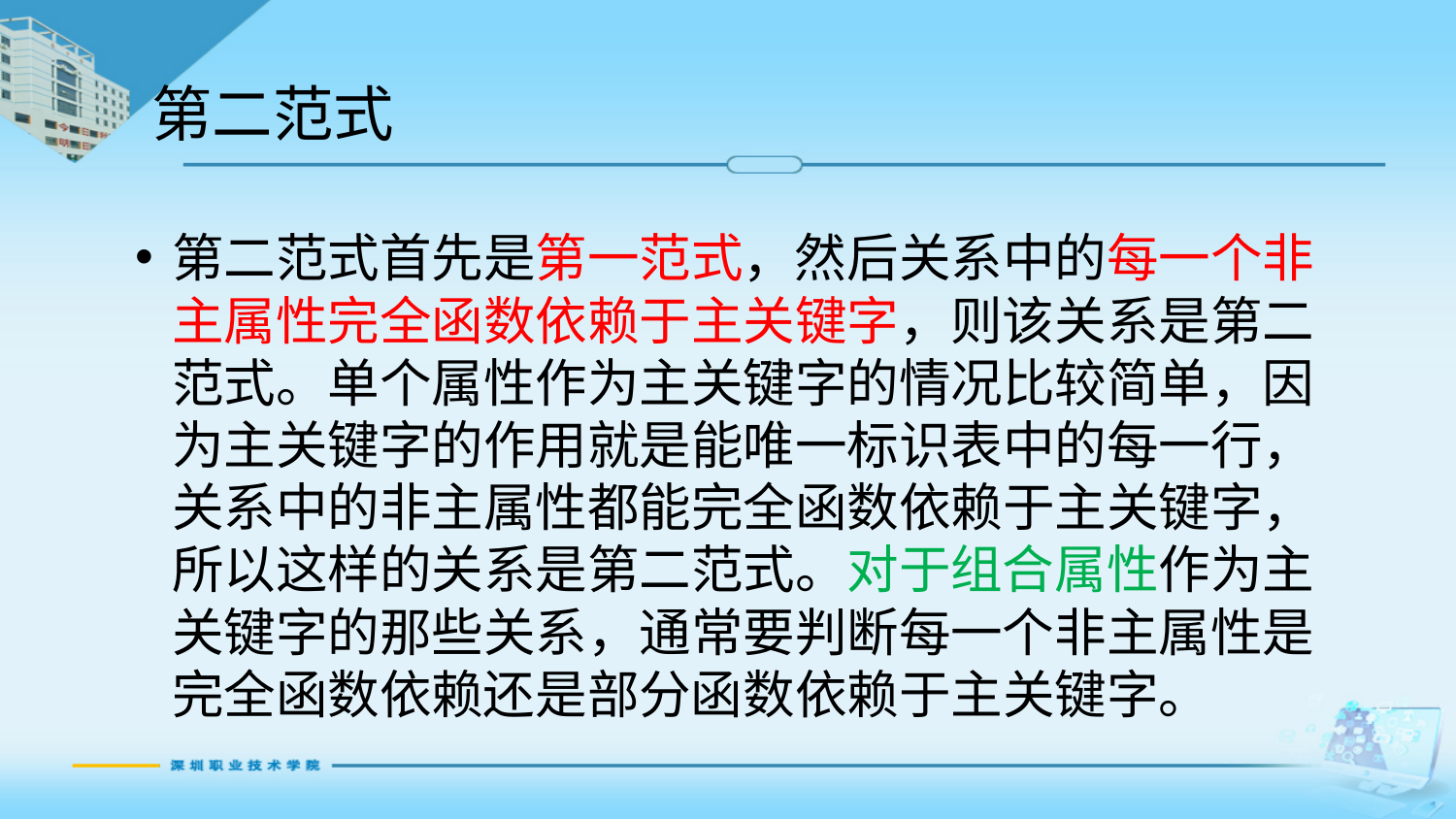

# 第二范式
第二范式首先是第一范式，然后关系中的每一个非主属性完全函数依赖于主关键字，则该关系是第二范式。单个属性作为主关键字的情况比较简单，因为主关键字的作用就是能唯一标识表中的每一行，关系中的非主属性都能完全函数依赖于主关键字，所以这样的关系是第二范式。对于组合属性作为主关键字的那些关系，通常要判断每一个非主属性是完全函数依赖还是部分函数依赖于主关键字。